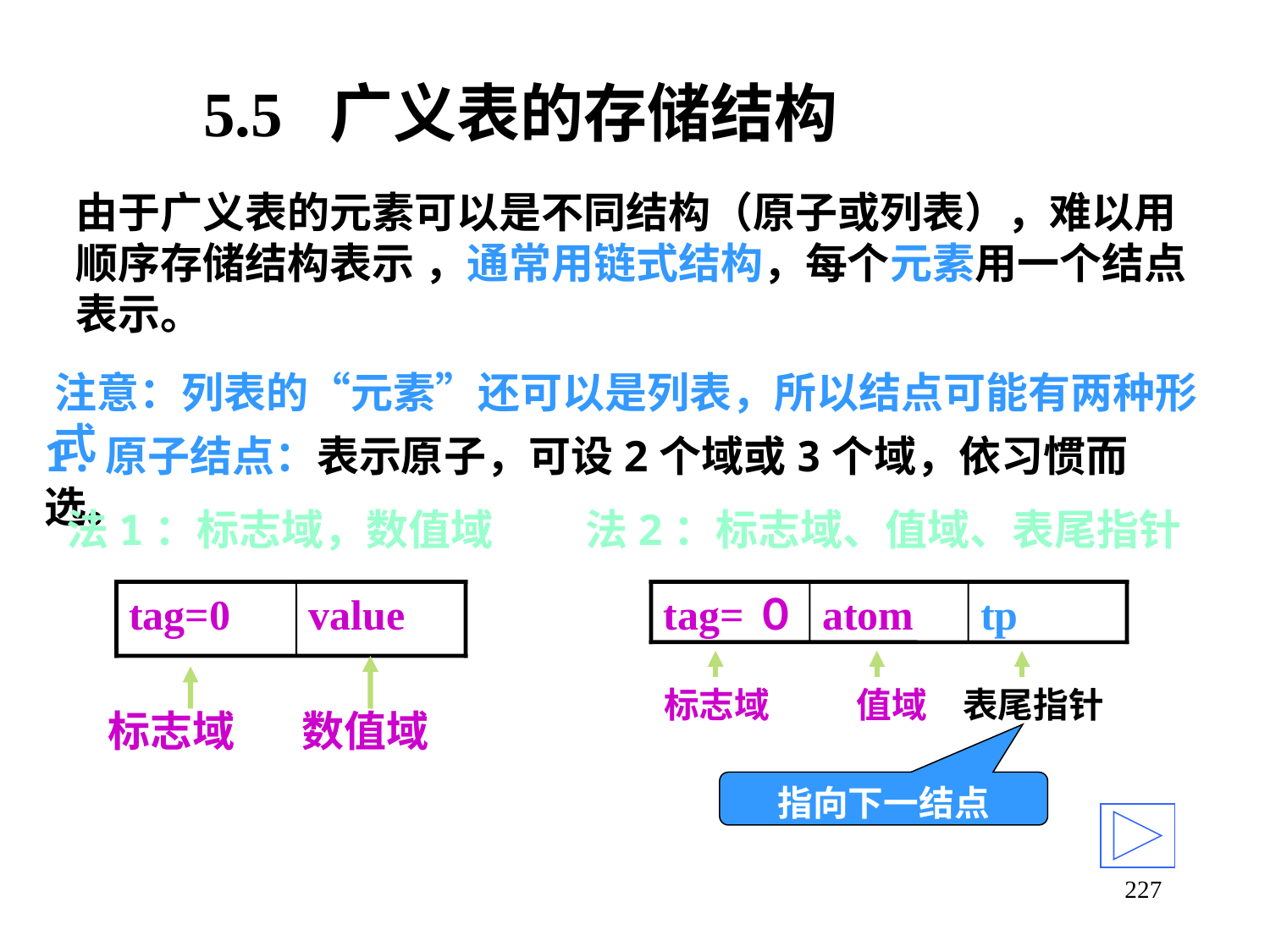

# 5.5  广义表的存储结构
由于广义表的元素可以是不同结构（原子或列表），难以用顺序存储结构表示 ，通常用链式结构，每个元素用一个结点表示。
注意：列表的“元素”还可以是列表，所以结点可能有两种形式
1.原子结点：表示原子，可设2个域或3个域，依习惯而选。
法1：标志域，数值域
法2：标志域、值域、表尾指针
tag=0

value

标志域       数值域
tag=０

atom

tp

 标志域  　　值域　表尾指针
指向下一结点

227